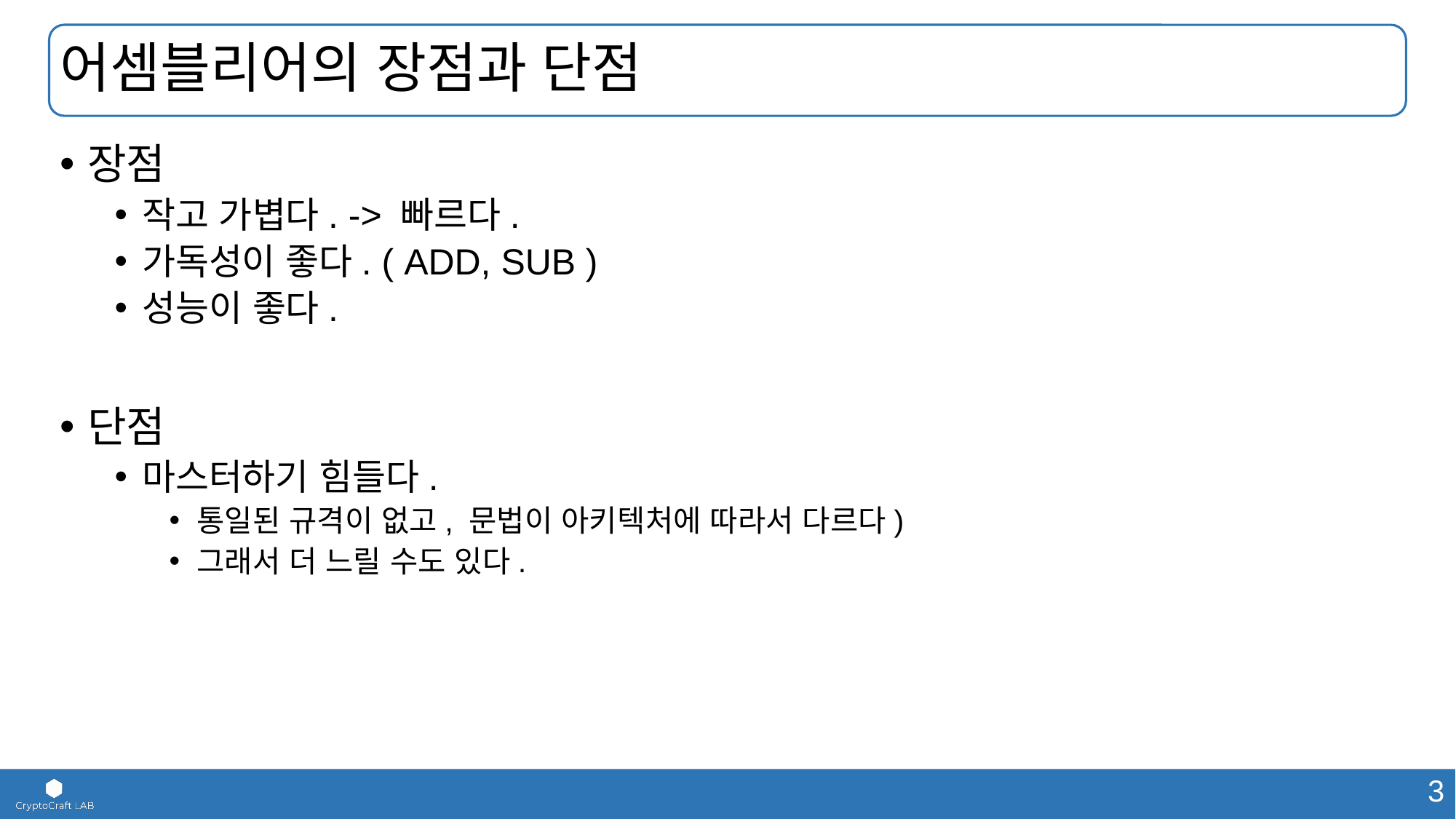

# 어셈블리어의 장점과 단점
장점
작고 가볍다. -> 빠르다.
가독성이 좋다. ( ADD, SUB )
성능이 좋다.

단점
마스터하기 힘들다.
통일된 규격이 없고, 문법이 아키텍처에 따라서 다르다)
그래서 더 느릴 수도 있다.